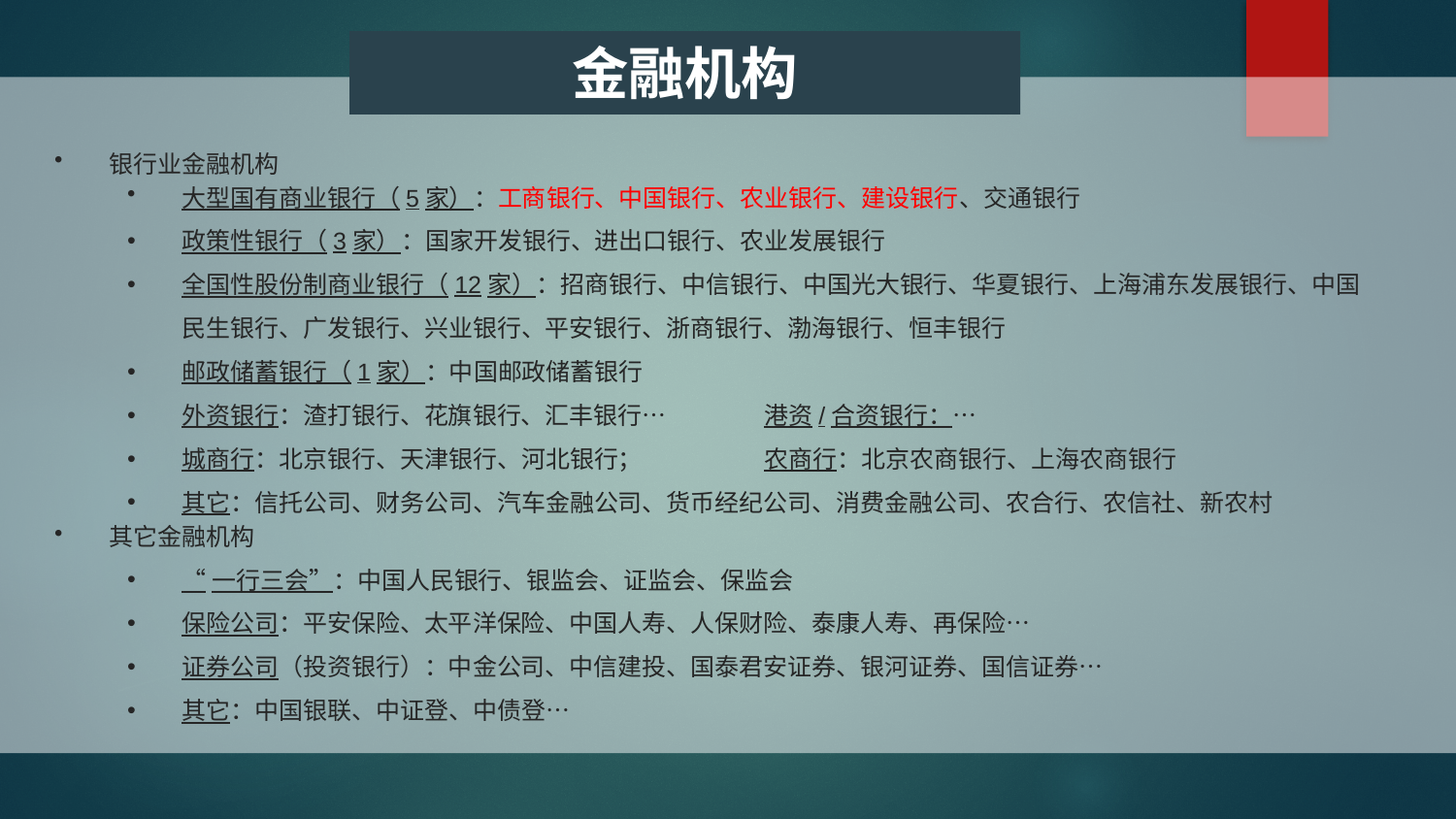

# 金融机构
银行业金融机构
大型国有商业银行（5家）：工商银行、中国银行、农业银行、建设银行、交通银行
政策性银行（3家）：国家开发银行、进出口银行、农业发展银行
全国性股份制商业银行（12家）：招商银行、中信银行、中国光大银行、华夏银行、上海浦东发展银行、中国民生银行、广发银行、兴业银行、平安银行、浙商银行、渤海银行、恒丰银行
邮政储蓄银行（1家）：中国邮政储蓄银行
外资银行：渣打银行、花旗银行、汇丰银行…	港资/合资银行：…
城商行：北京银行、天津银行、河北银行；	农商行：北京农商银行、上海农商银行
其它：信托公司、财务公司、汽车金融公司、货币经纪公司、消费金融公司、农合行、农信社、新农村
其它金融机构
“一行三会”：中国人民银行、银监会、证监会、保监会
保险公司：平安保险、太平洋保险、中国人寿、人保财险、泰康人寿、再保险…
证券公司（投资银行）：中金公司、中信建投、国泰君安证券、银河证券、国信证券…
其它：中国银联、中证登、中债登…